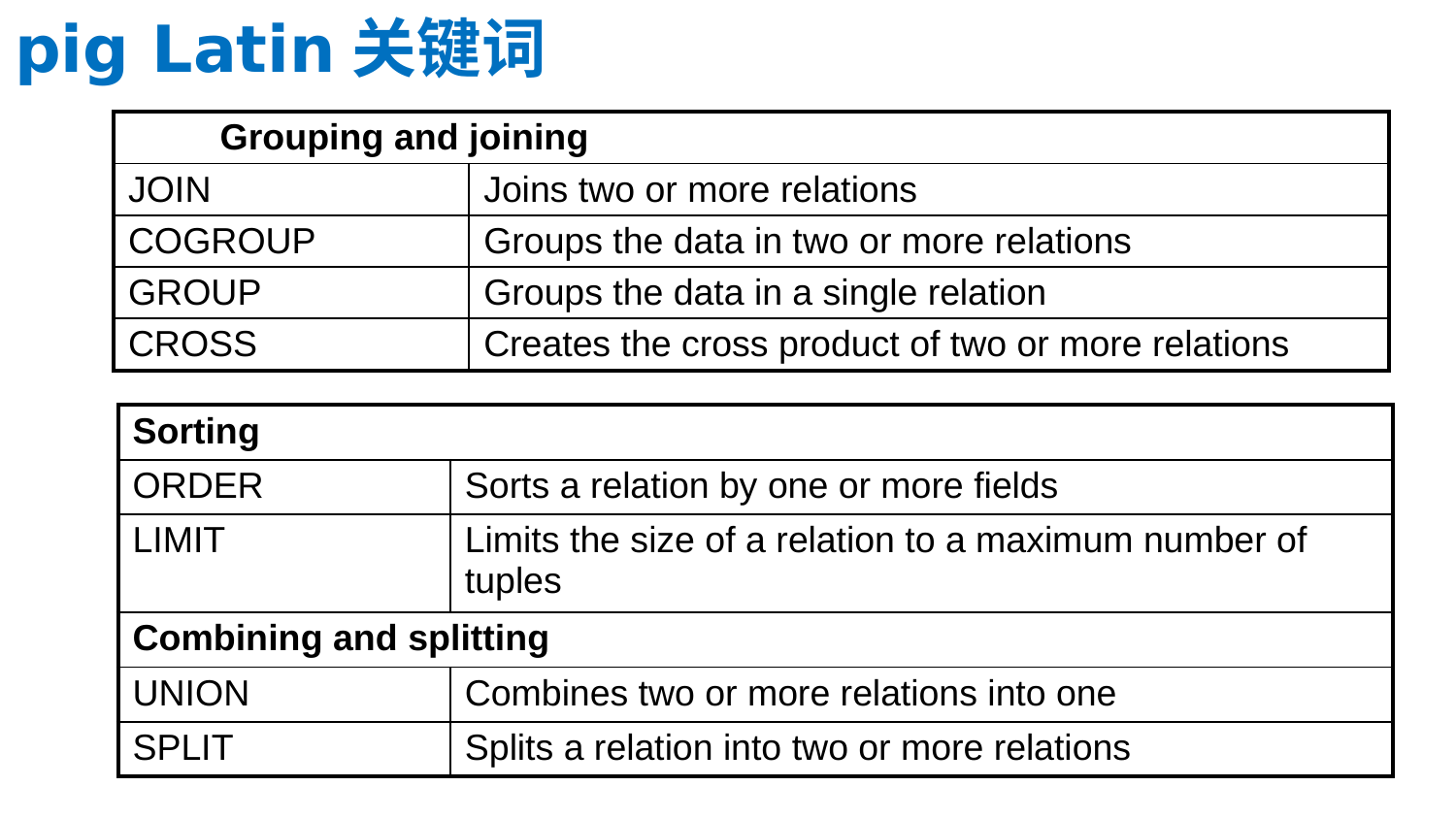

pig Latin关键词
| Grouping and joining |  |
| --- | --- |
| JOIN | Joins two or more relations |
| COGROUP | Groups the data in two or more relations |
| GROUP | Groups the data in a single relation |
| CROSS | Creates the cross product of two or more relations |
| Sorting |  |
| --- | --- |
| ORDER | Sorts a relation by one or more fields |
| LIMIT | Limits the size of a relation to a maximum number of tuples |
| Combining and splitting |  |
| UNION | Combines two or more relations into one |
| SPLIT | Splits a relation into two or more relations |